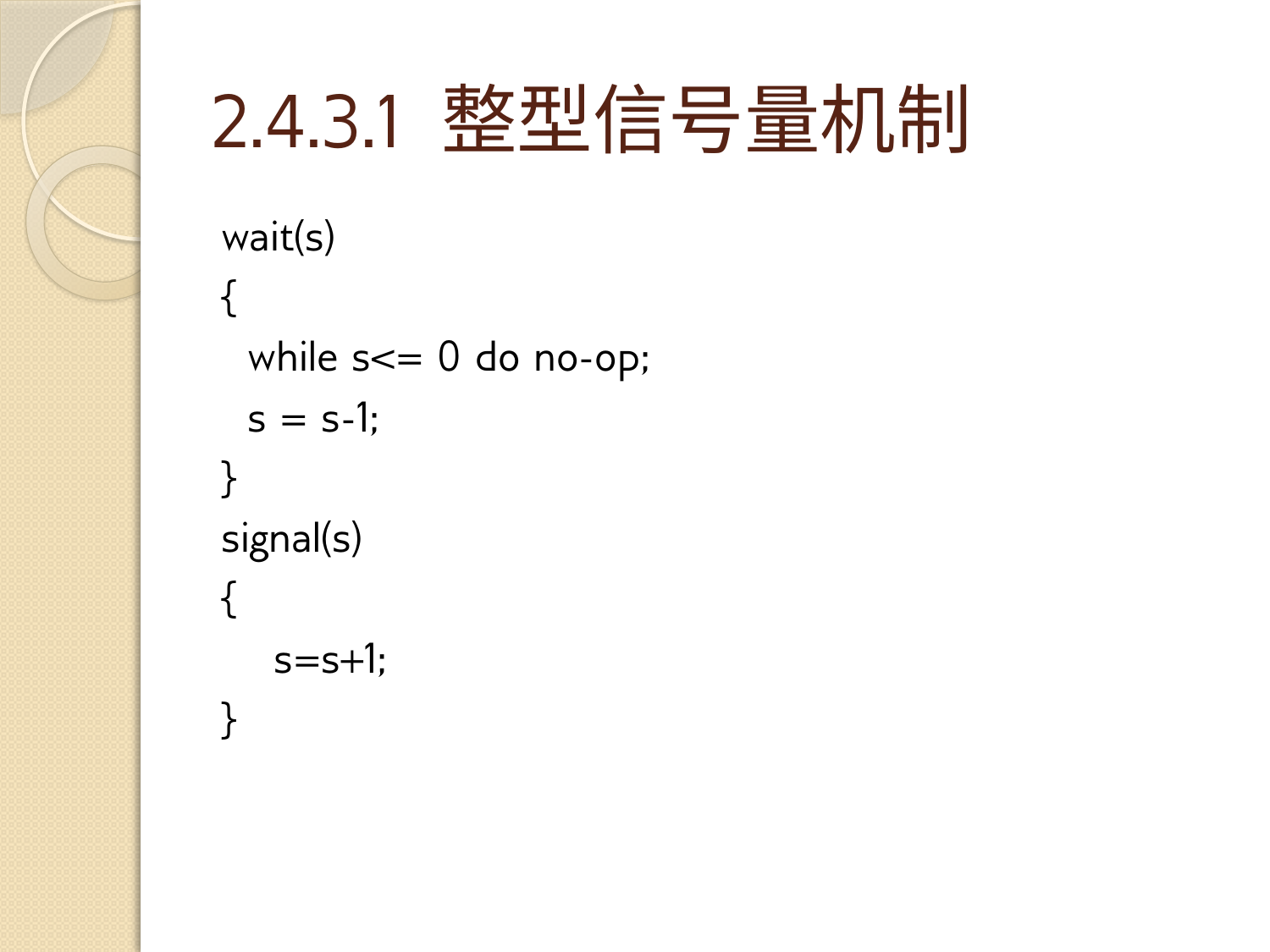

# 2.4.3.1 整型信号量机制
wait(s)
{
  while s<= 0 do no-op;
  s = s-1;
}
signal(s)
{
    s=s+1;
}